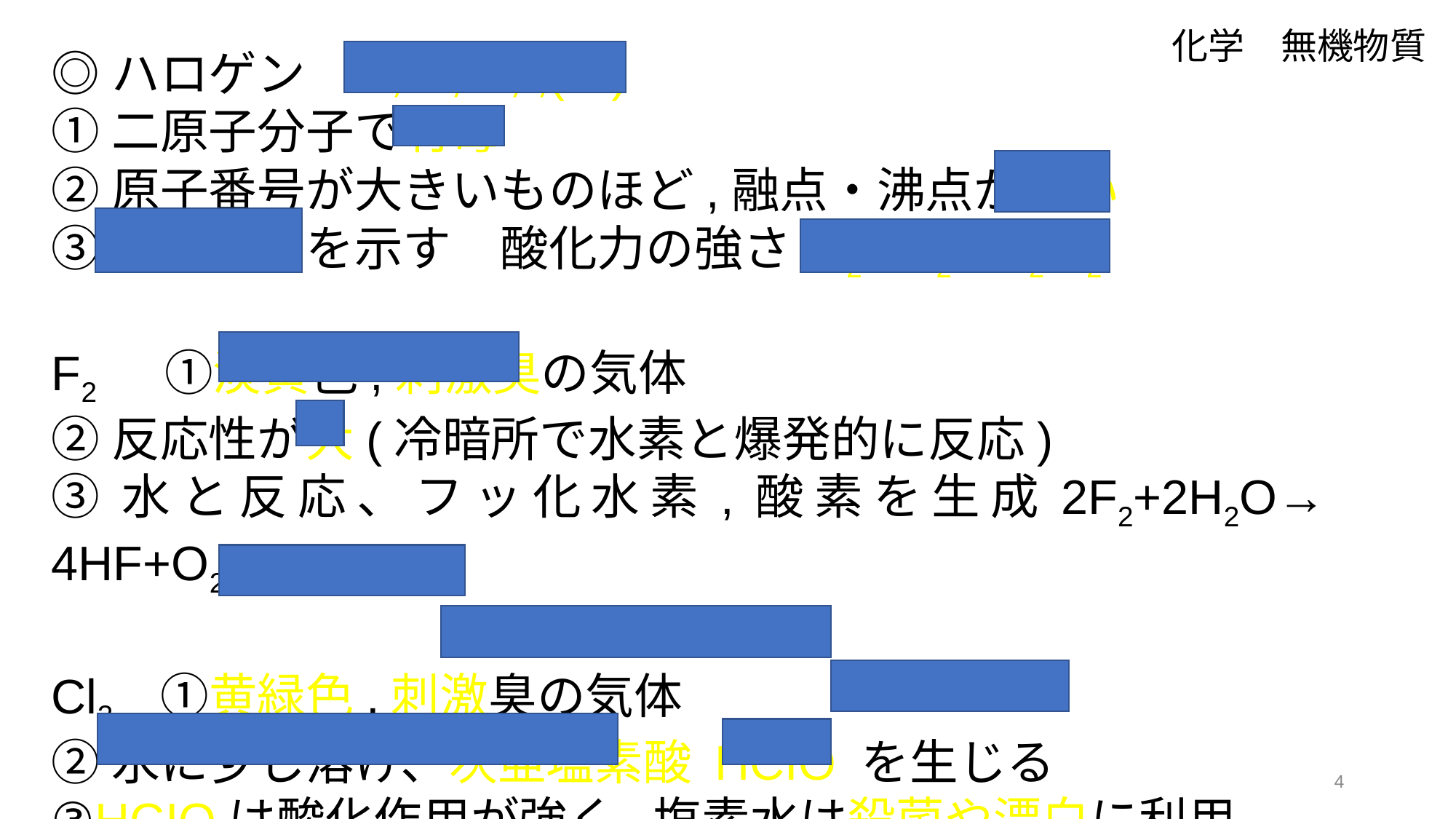

化学　無機物質
◎ハロゲン　F,Cl,Br,I,(At)
①二原子分子で有毒
②原子番号が大きいものほど,融点・沸点が高い
③酸化作用を示す　酸化力の強さ:F2>Cl2>Br2>I2

F2　　①淡黄色,刺激臭の気体
②反応性が大(冷暗所で水素と爆発的に反応)
③水と反応、フッ化水素,酸素を生成2F2+2H2O→ 4HF+O2

Cl2 　①黄緑色,刺激臭の気体
②水に少し溶け、次亜塩素酸 HCIO を生じる
③HCIOは酸化作用が強く,塩素水は殺菌や漂白に利用
➃ヨウ化カリウムデンプン紙を青変

4